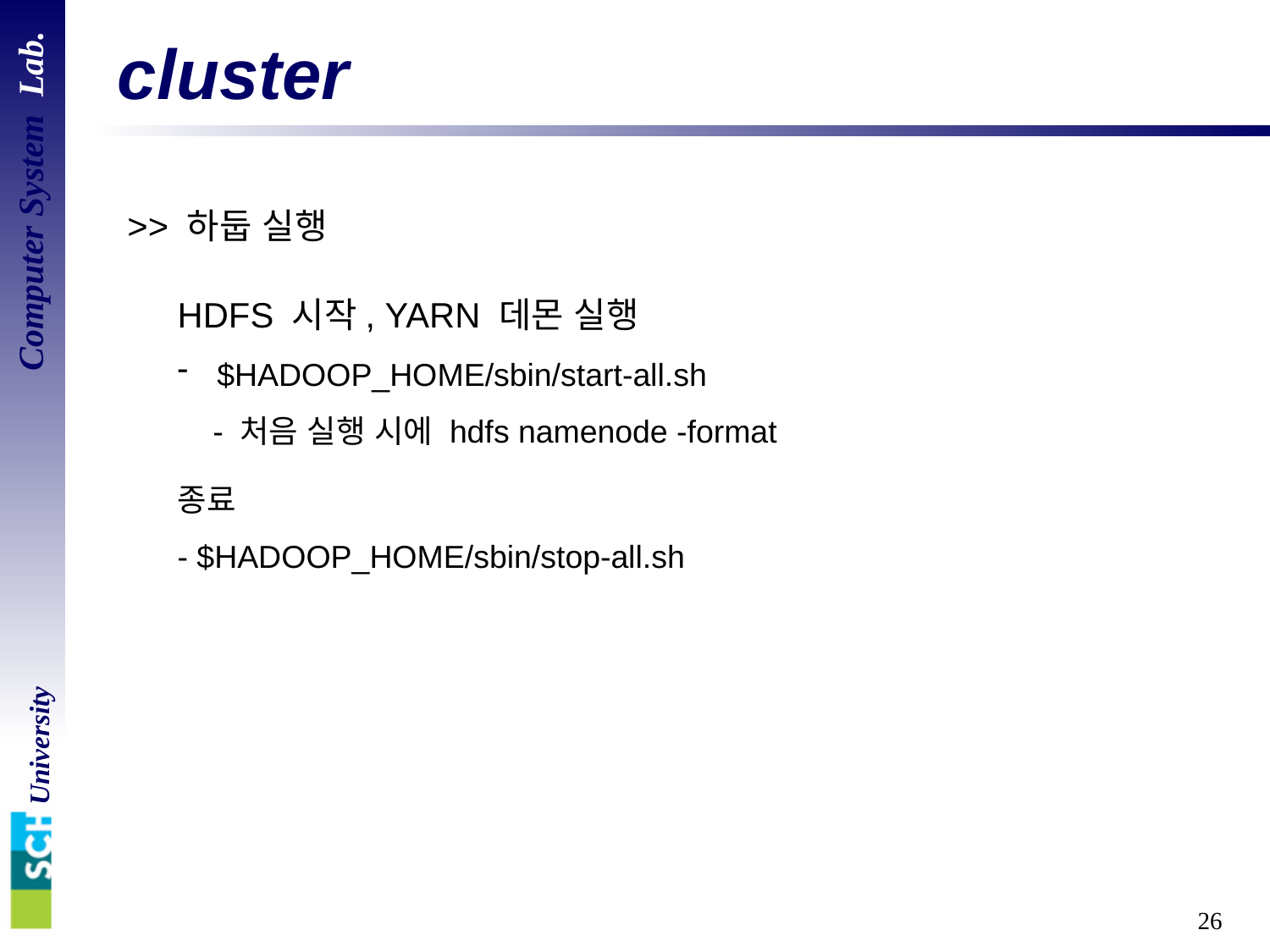

# cluster
>> 하둡 실행
HDFS 시작, YARN 데몬 실행
$HADOOP_HOME/sbin/start-all.sh
    - 처음 실행 시에 hdfs namenode -format
종료
- $HADOOP_HOME/sbin/stop-all.sh